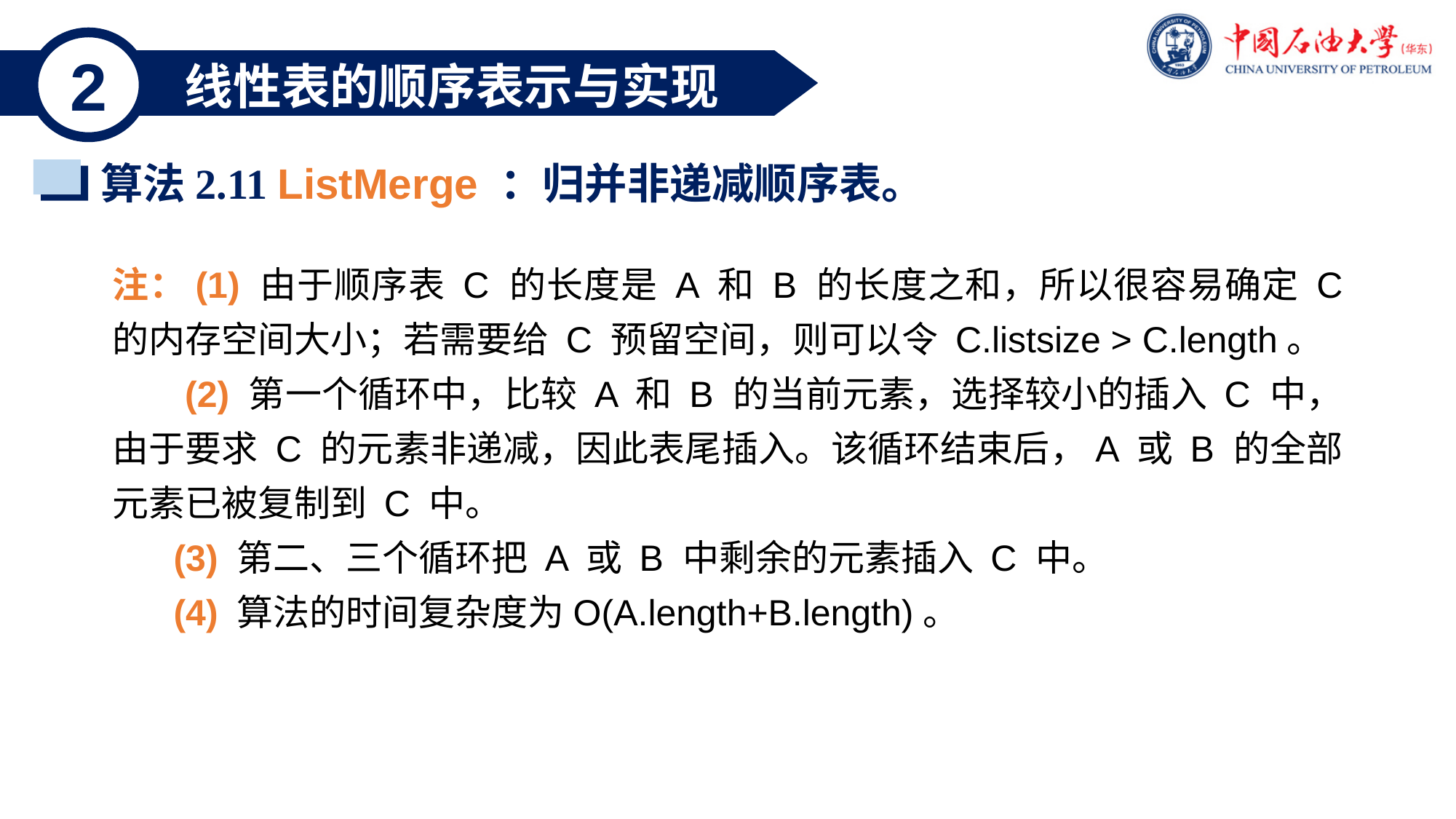

2
 线性表的顺序表示与实现
算法2.11 ListMerge ：归并非递减顺序表。

注：(1) 由于顺序表 C 的长度是 A 和 B 的长度之和，所以很容易确定 C 的内存空间大小；若需要给 C 预留空间，则可以令 C.listsize > C.length。
       (2) 第一个循环中，比较 A 和 B 的当前元素，选择较小的插入 C 中，由于要求 C 的元素非递减，因此表尾插入。该循环结束后，A 或 B 的全部元素已被复制到 C 中。
      (3) 第二、三个循环把 A 或 B 中剩余的元素插入 C 中。
      (4) 算法的时间复杂度为O(A.length+B.length)。